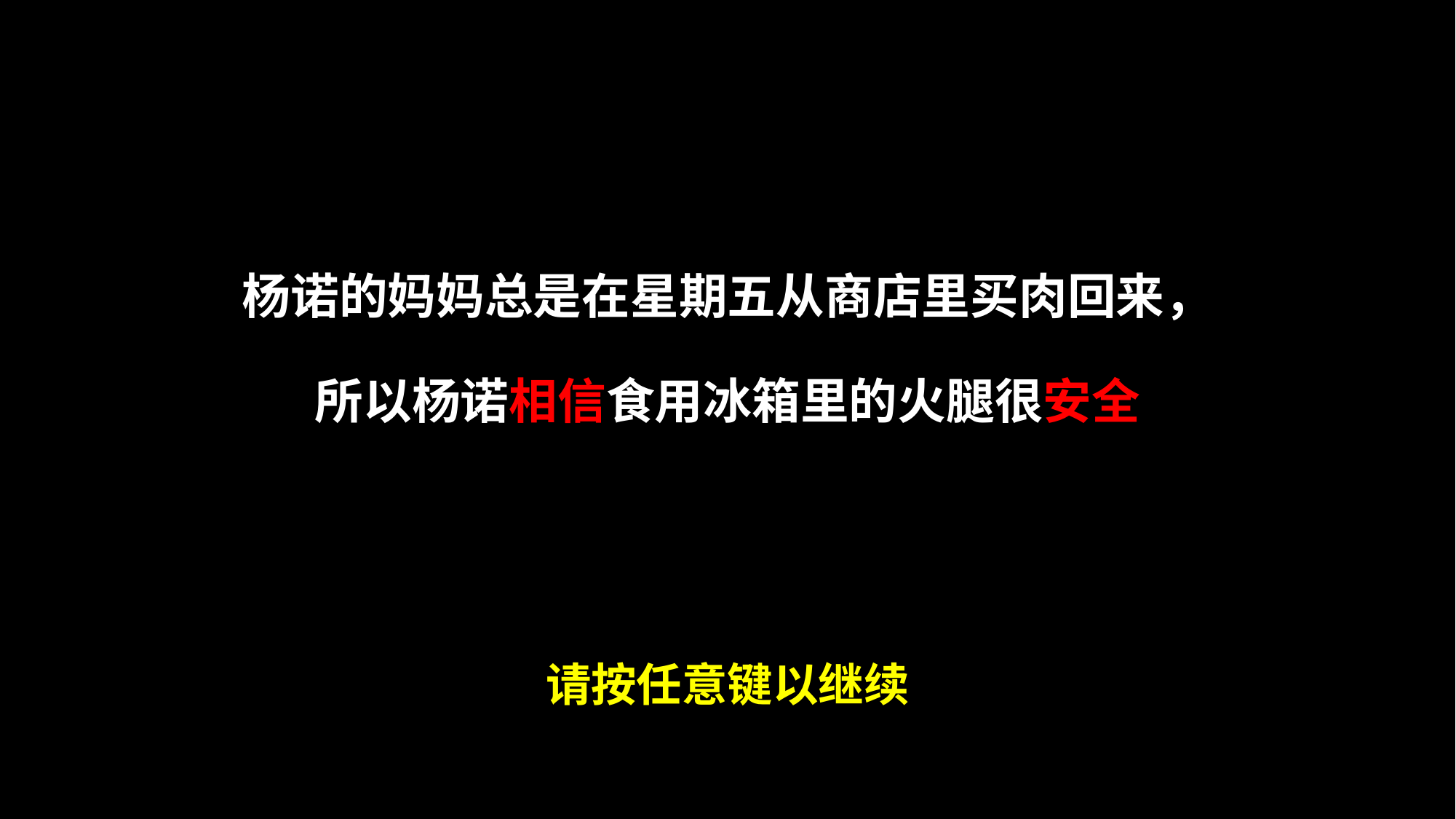

# 杨诺的妈妈总是在星期五从商店里买肉回来， 所以杨诺相信食用冰箱里的火腿很安全
请按任意键以继续